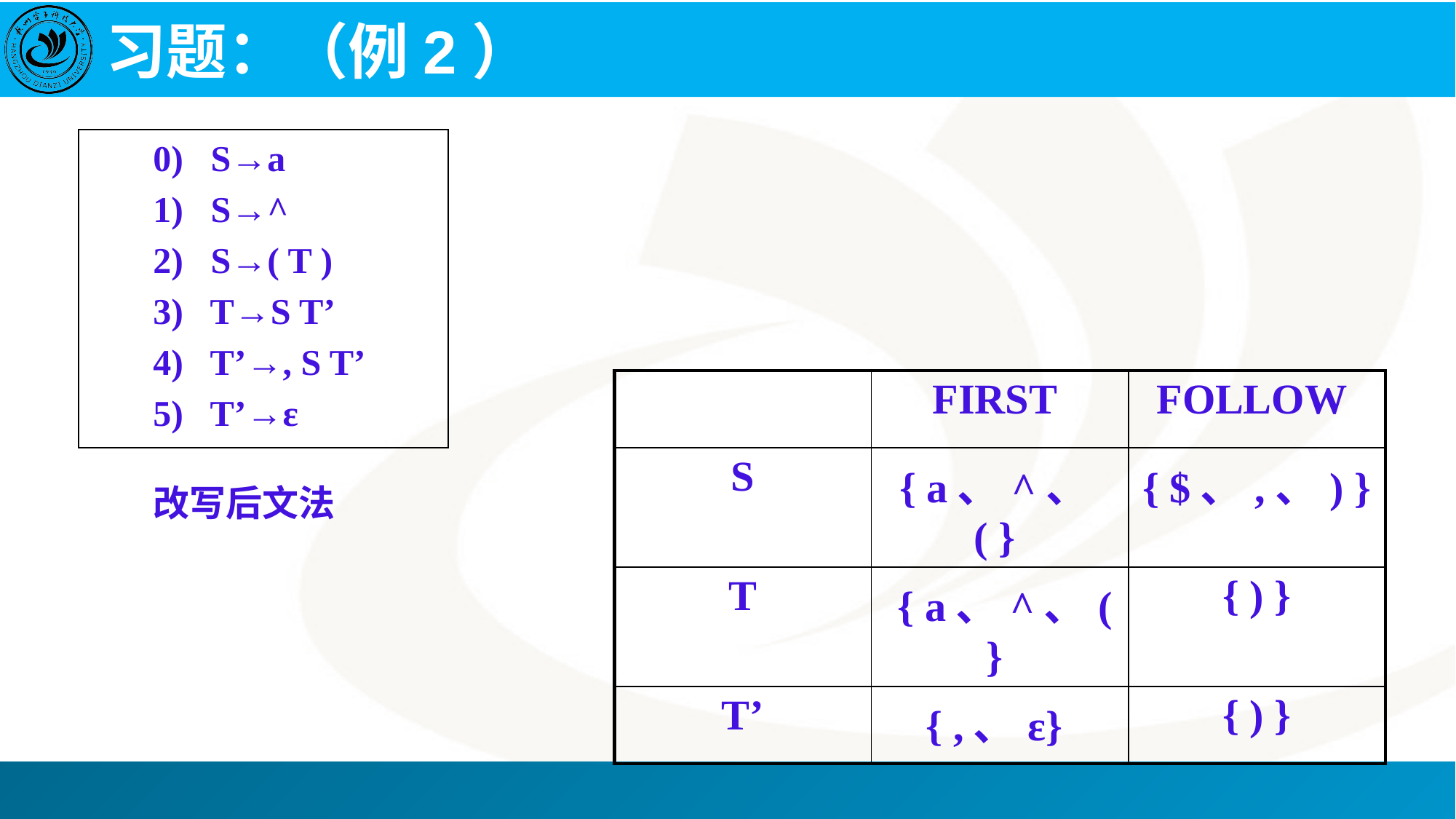

# 习题：（例2）
       0)   S→a
 1)   S→^
 2)   S→( T )
 3)   T→S T’
 4)   T’→, S T’
 5)   T’→ε
|  | FIRST | FOLLOW |
| --- | --- | --- |
| S | { a、^、( } | { $、,、) } |
| T | { a、^、( } | { ) } |
| T’ | { ,、ε} | { ) } |
改写后文法
87